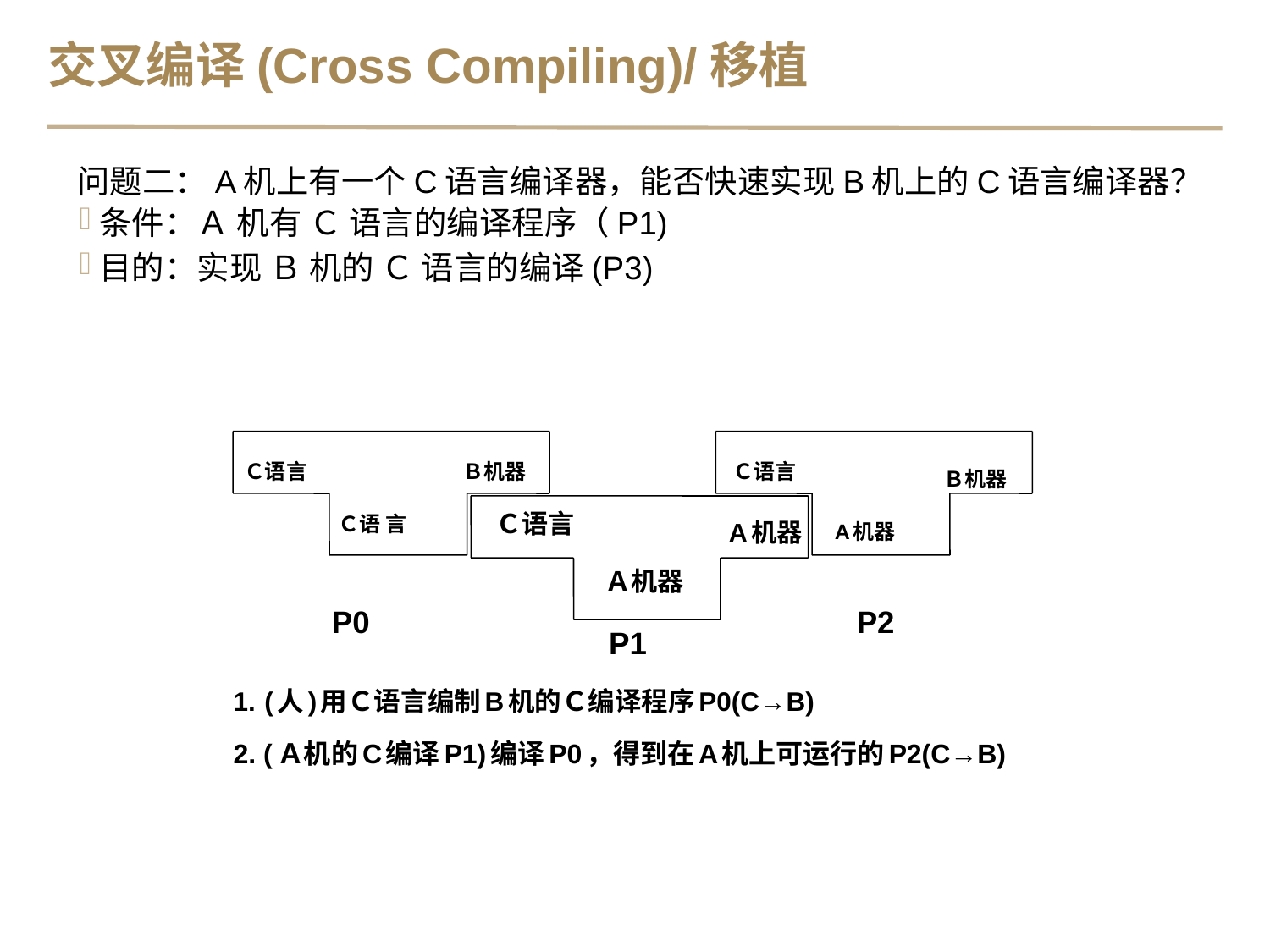

交叉编译(Cross Compiling)/移植
问题二：A机上有一个C语言编译器，能否快速实现B机上的C语言编译器？
条件：Ａ 机有 Ｃ 语言的编译程序（P1)
目的：实现 Ｂ 机的 Ｃ 语言的编译(P3)

Ｃ语言
Ｂ机器
Ｃ语言
Ｂ机器

Ｃ语言
Ｃ语 言
A机器
A机器

Ａ机器
P0
P2
P1

1. (人)用Ｃ语言编制B机的Ｃ编译程序P0(C→B)
2. (Ａ机的C编译P1)编译P0，得到在A机上可运行的P2(C→B)